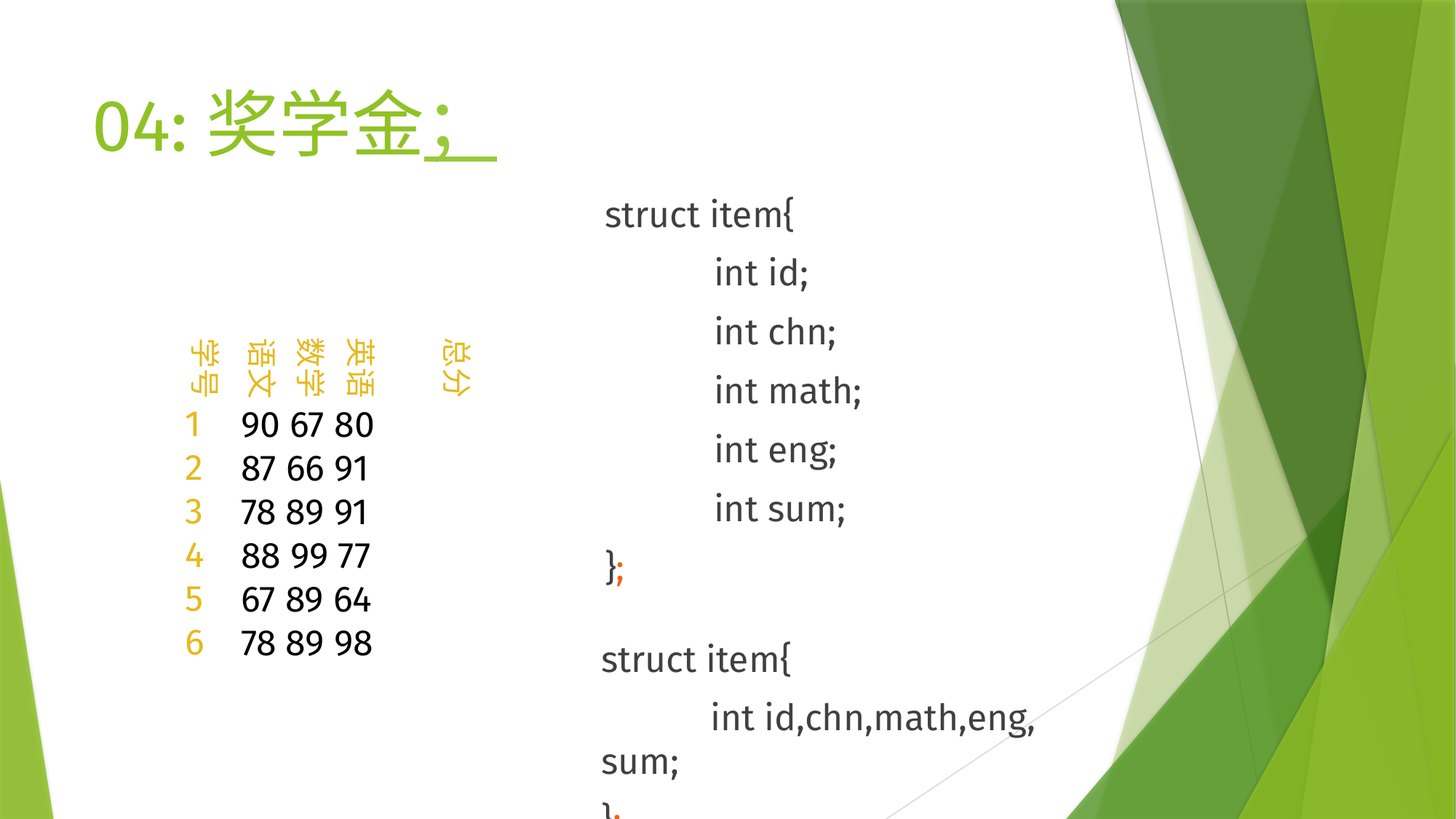

# 04:奖学金；
struct item{
	int id;
	int chn;
	int math;
	int eng;
	int sum;
};
数学
英语
总分
语文
学号
1
2
3
4
5
6
90 67 80
87 66 91
78 89 91
88 99 77
67 89 64
78 89 98

struct item{
	int id,chn,math,eng, sum;
};